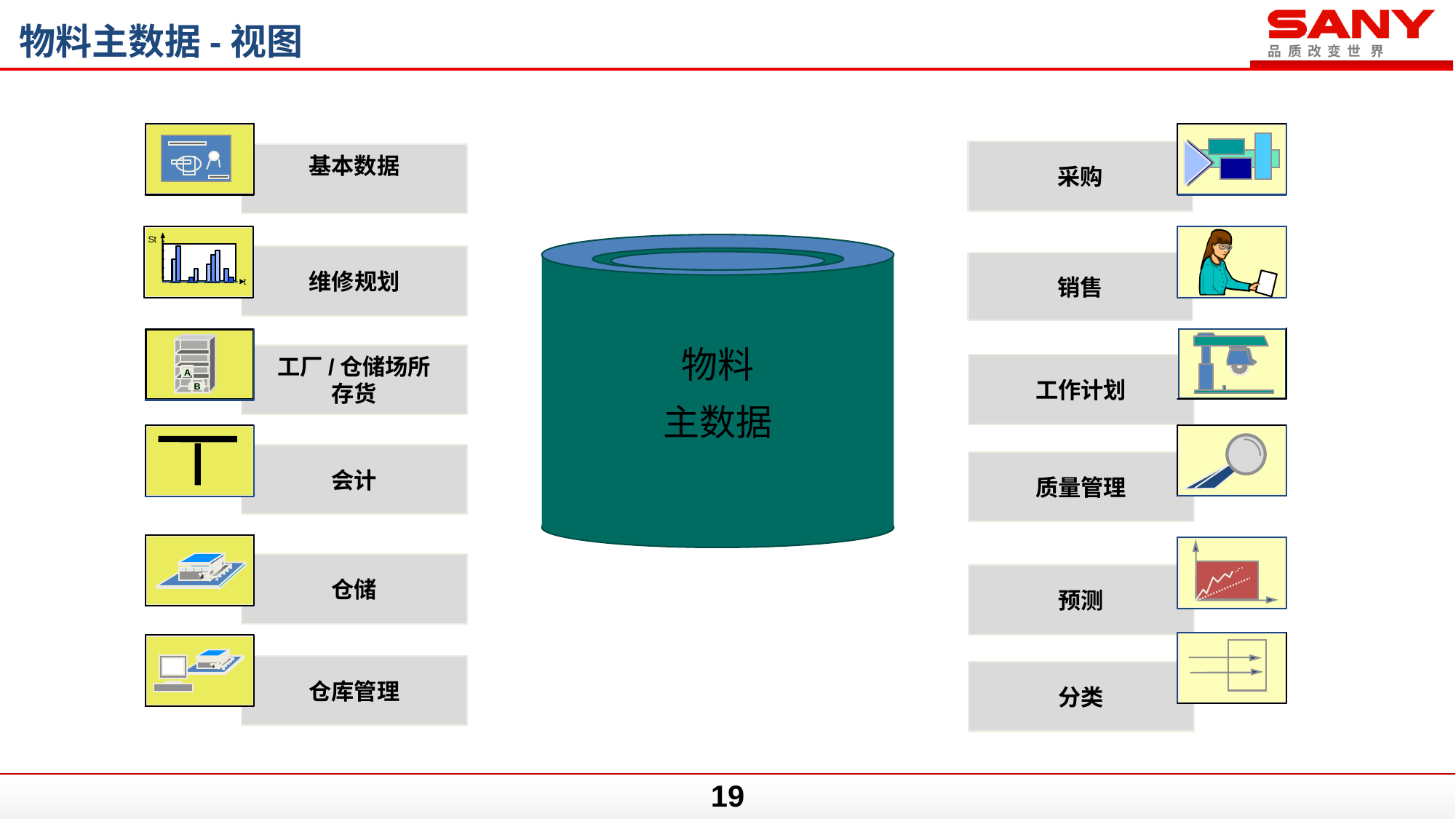

物料主数据-视图

采购

基本数据

St

维修规划

销售

t

物料
主数据

工厂/仓储场所
存货

工作计划

A

B

会计
质量管理

仓储

预测

仓库管理

分类